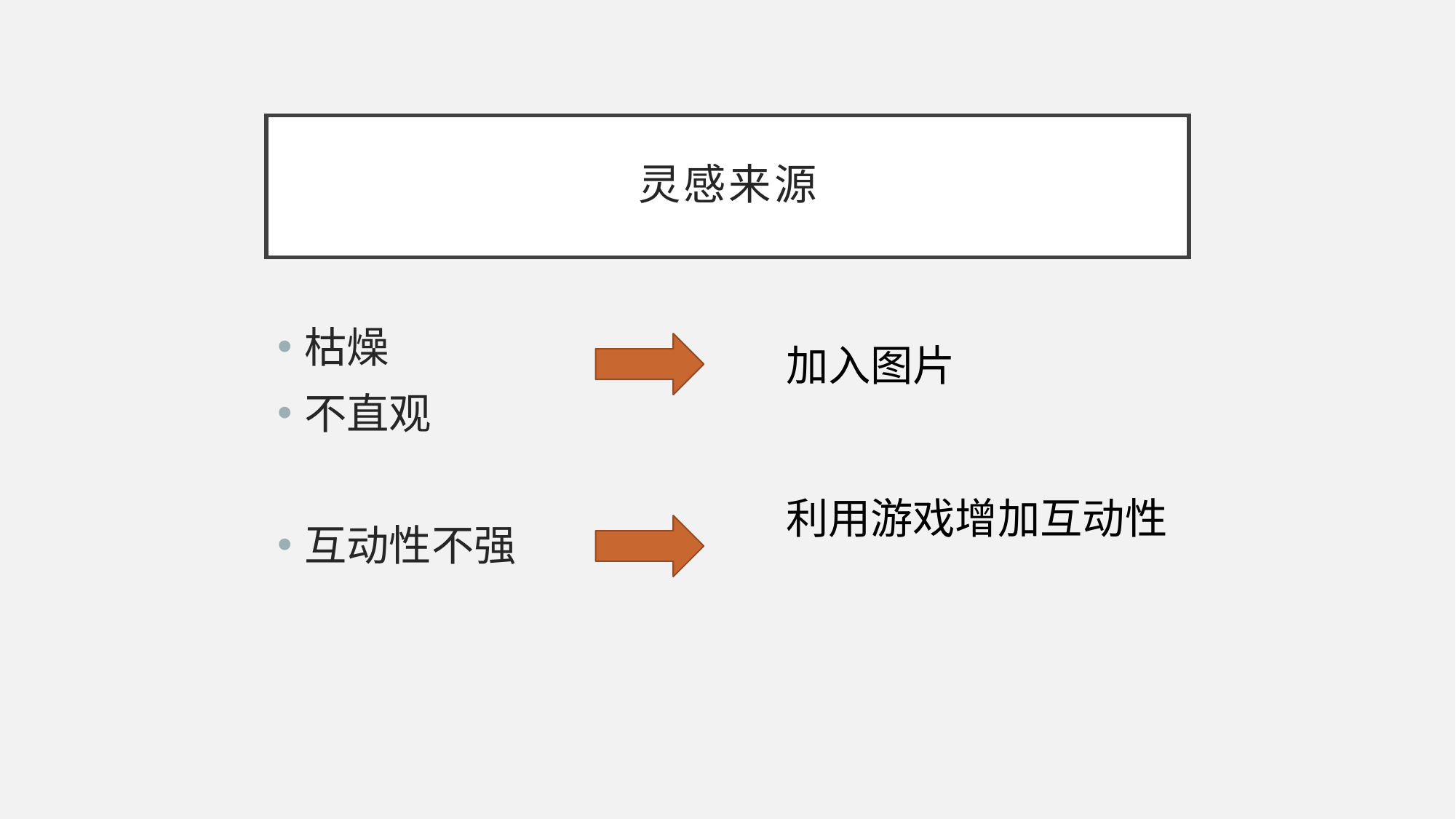

# 灵感来源
枯燥
不直观

互动性不强

加入图片

利用游戏增加互动性